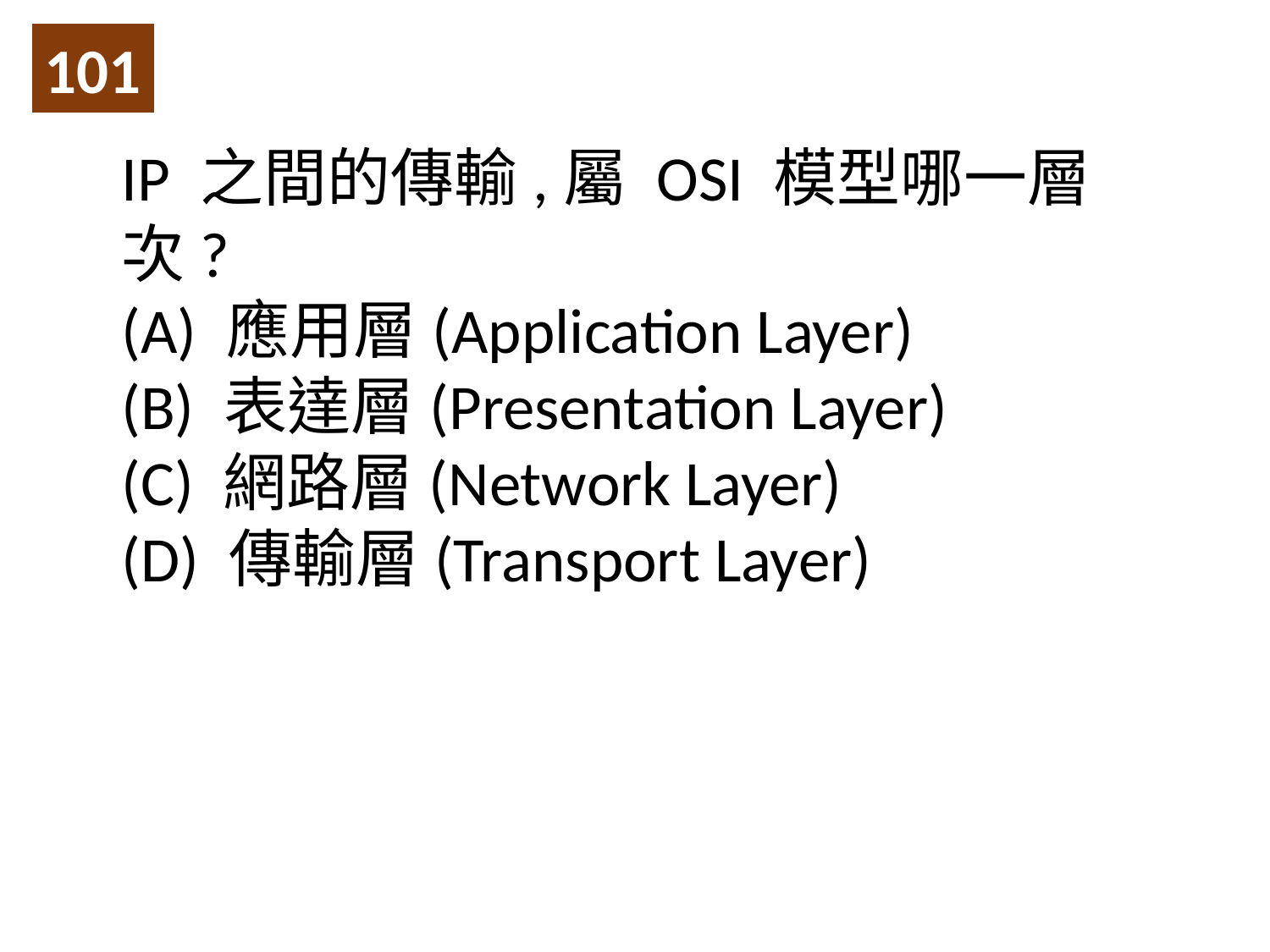

101
IP 之間的傳輸,屬 OSI 模型哪一層次?
(A) 應用層(Application Layer)
(B) 表達層(Presentation Layer)
(C) 網路層(Network Layer)
(D) 傳輸層(Transport Layer)